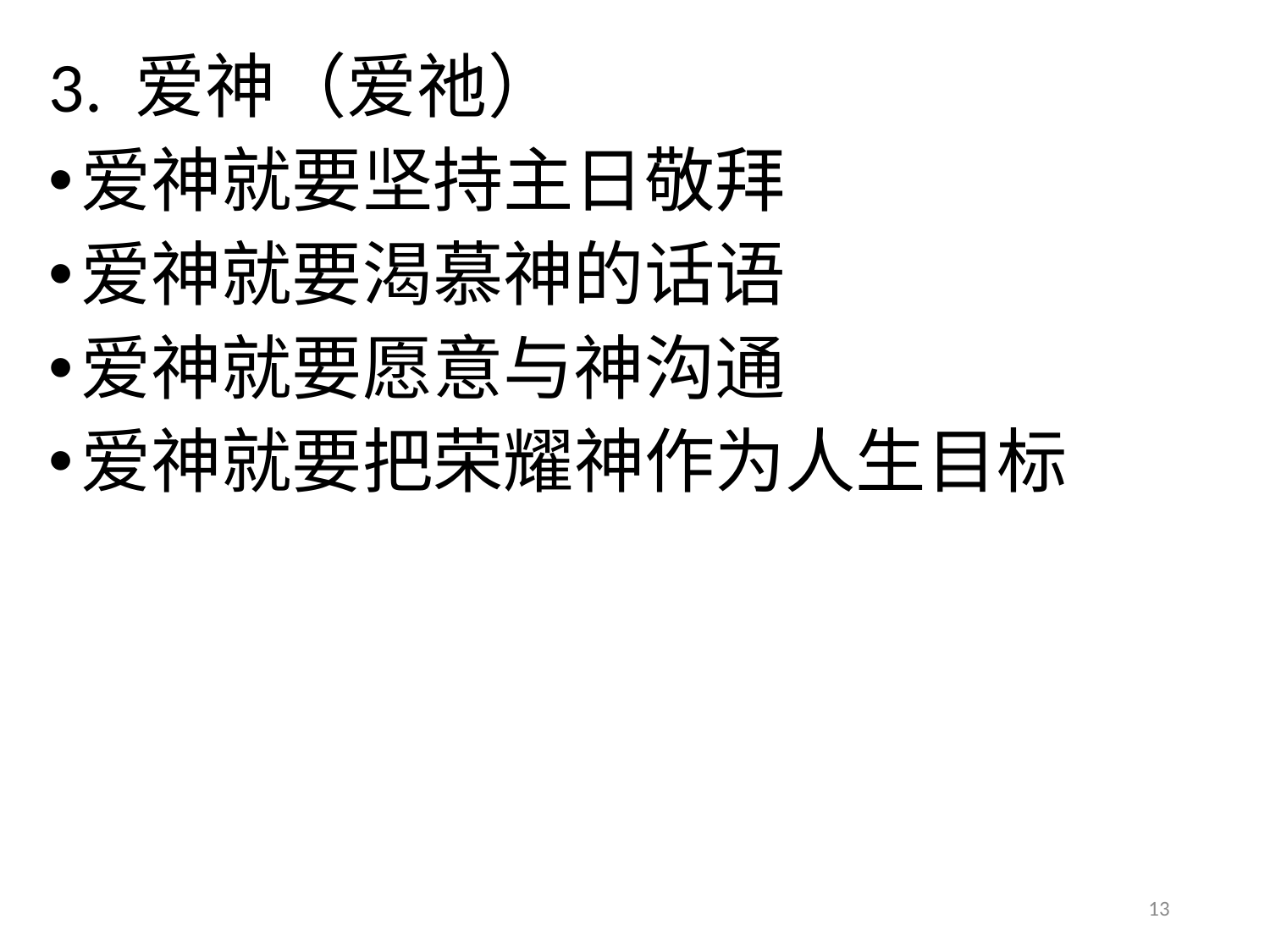

# 3. 爱神（爱祂）
爱神就要坚持主日敬拜
爱神就要渴慕神的话语
爱神就要愿意与神沟通
爱神就要把荣耀神作为人生目标

13